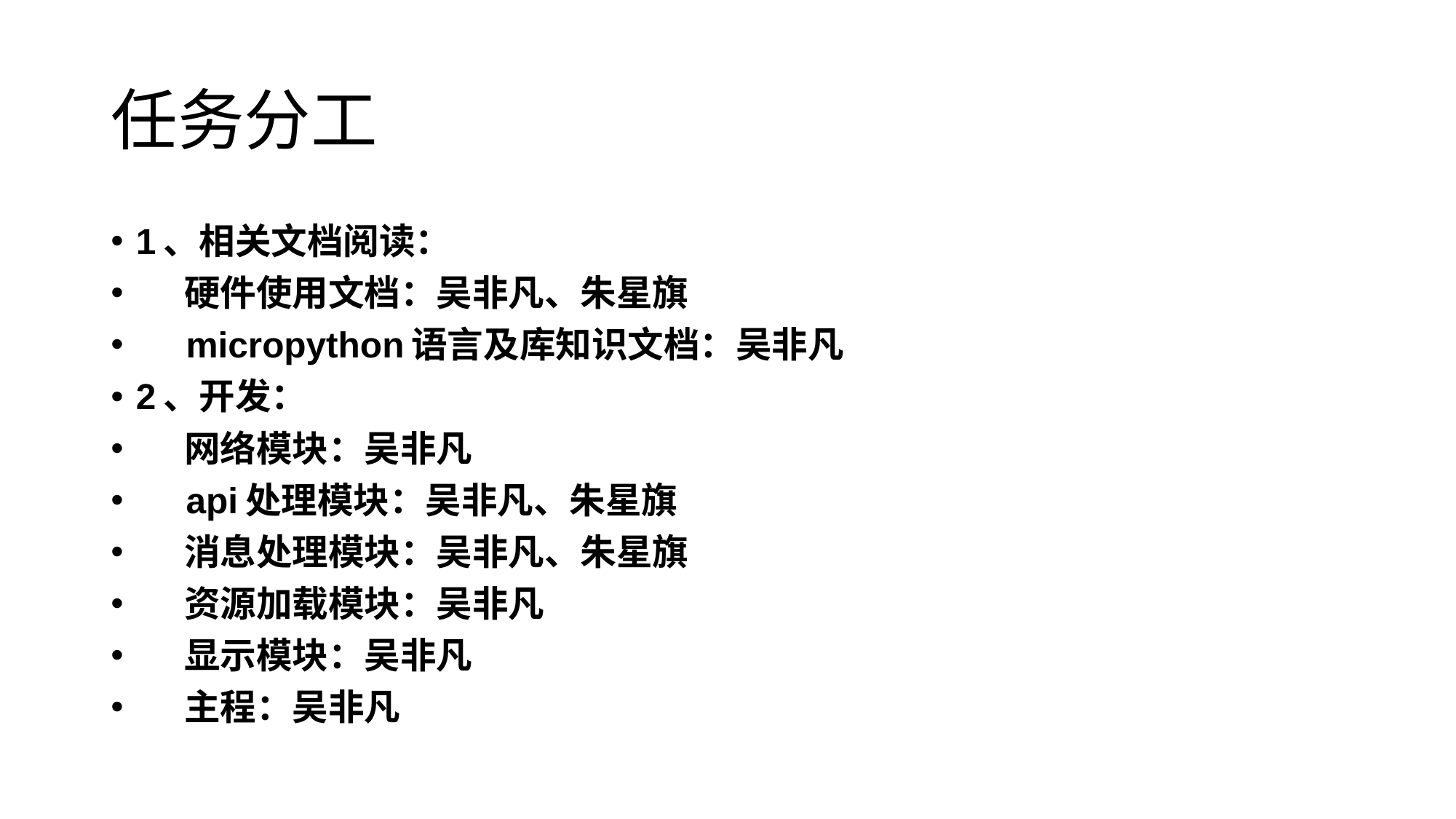

# 任务分工
1、相关文档阅读：
     硬件使用文档：吴非凡、朱星旗
     micropython语言及库知识文档：吴非凡
2、开发：
     网络模块：吴非凡
     api处理模块：吴非凡、朱星旗
     消息处理模块：吴非凡、朱星旗
     资源加载模块：吴非凡
     显示模块：吴非凡
     主程：吴非凡